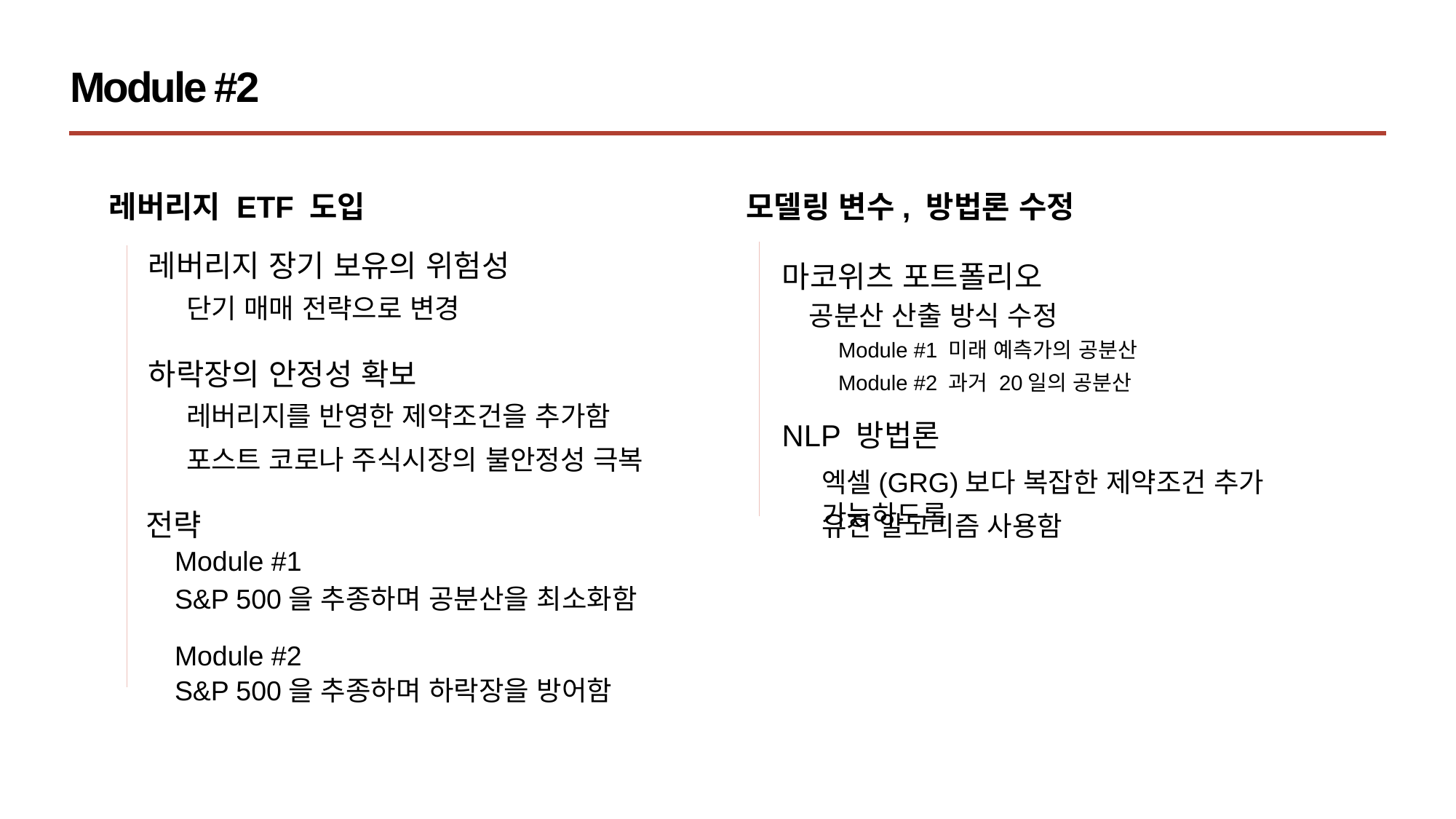

Module #2
레버리지 ETF 도입
모델링 변수, 방법론 수정
레버리지 장기 보유의 위험성
마코위츠 포트폴리오
단기 매매 전략으로 변경
공분산 산출 방식 수정
Module #1 미래 예측가의 공분산
하락장의 안정성 확보
Module #2 과거 20일의 공분산
레버리지를 반영한 제약조건을 추가함
NLP 방법론
포스트 코로나 주식시장의 불안정성 극복
엑셀(GRG)보다 복잡한 제약조건 추가 가능하도록
전략
유전 알고리즘 사용함
Module #1
S&P 500을 추종하며 공분산을 최소화함
Module #2
S&P 500을 추종하며 하락장을 방어함